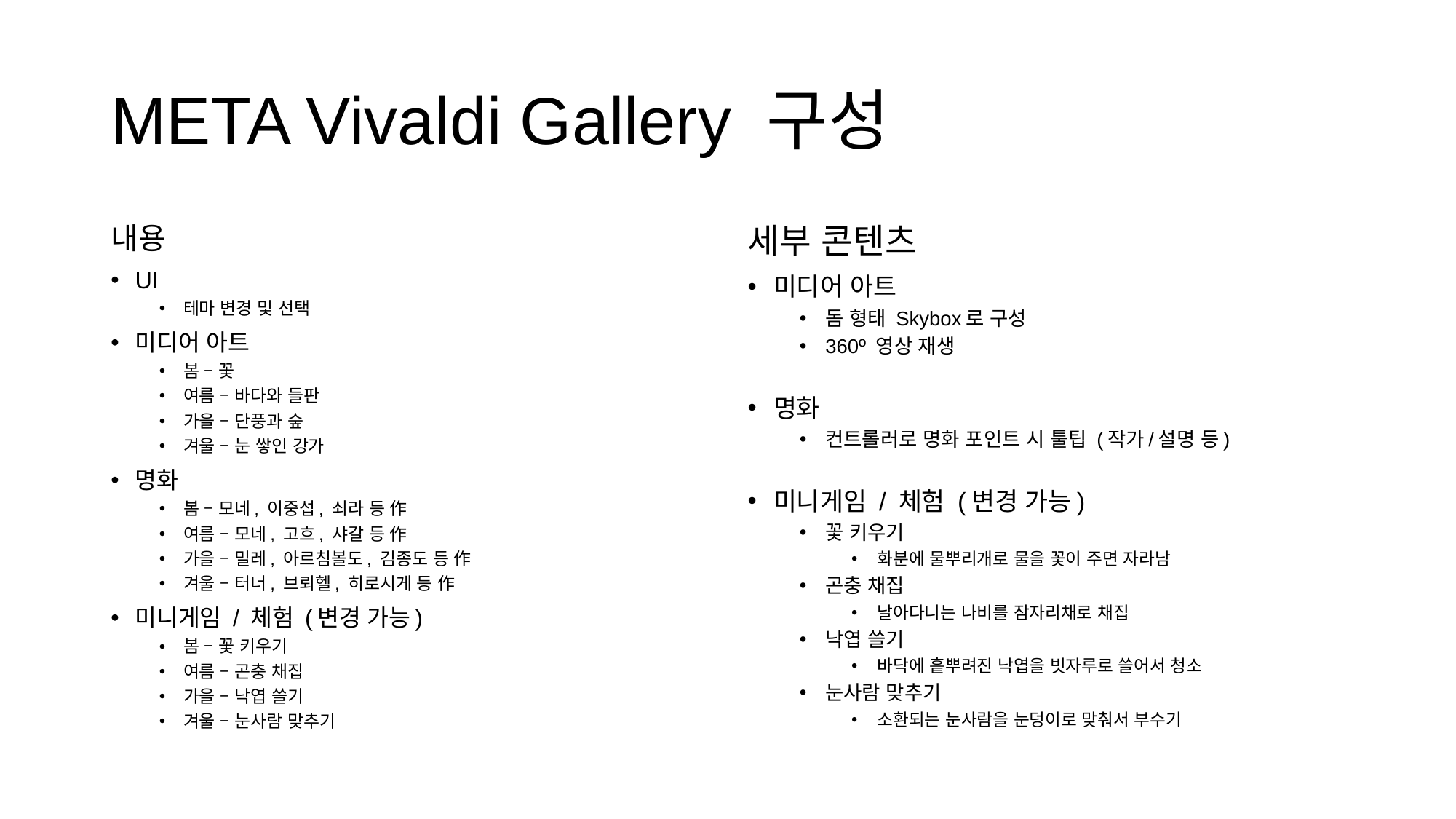

# META Vivaldi Gallery 구성
내용
UI
테마 변경 및 선택
미디어 아트
봄 – 꽃
여름 – 바다와 들판
가을 – 단풍과 숲
겨울 – 눈 쌓인 강가
명화
봄 – 모네, 이중섭, 쇠라 등 作
여름 – 모네, 고흐, 샤갈 등 作
가을 – 밀레, 아르침볼도, 김종도 등 作
겨울 – 터너, 브뢰헬, 히로시게 등 作
미니게임 / 체험 (변경 가능)
봄 – 꽃 키우기
여름 – 곤충 채집
가을 – 낙엽 쓸기
겨울 – 눈사람 맞추기

세부 콘텐츠
미디어 아트
돔 형태 Skybox로 구성
360º 영상 재생
명화
컨트롤러로 명화 포인트 시 툴팁 (작가/설명 등)
미니게임 / 체험 (변경 가능)
꽃 키우기
화분에 물뿌리개로 물을 꽃이 주면 자라남
곤충 채집
날아다니는 나비를 잠자리채로 채집
낙엽 쓸기
바닥에 흩뿌려진 낙엽을 빗자루로 쓸어서 청소
눈사람 맞추기
소환되는 눈사람을 눈덩이로 맞춰서 부수기